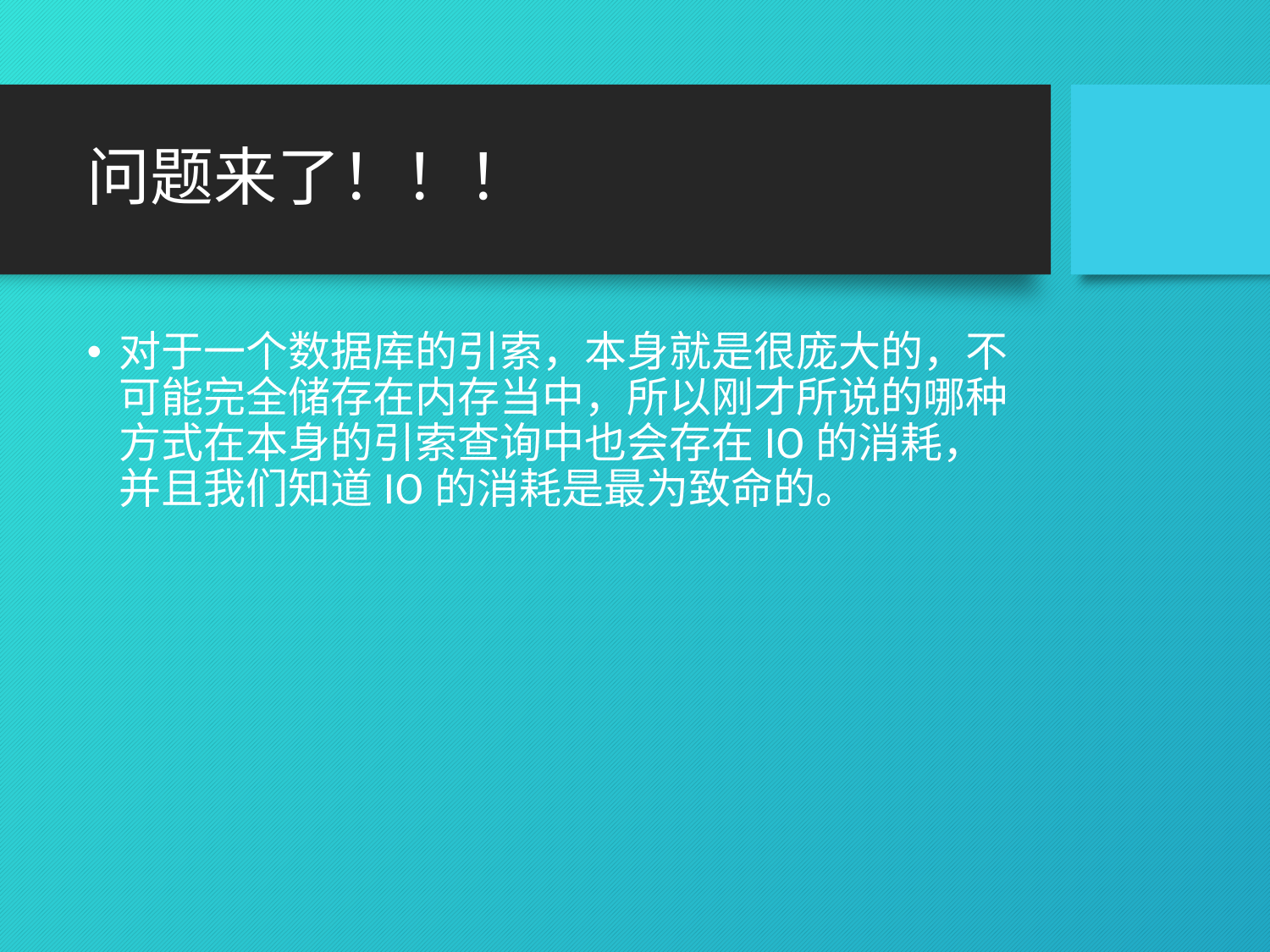

# 问题来了！！！
对于一个数据库的引索，本身就是很庞大的，不可能完全储存在内存当中，所以刚才所说的哪种方式在本身的引索查询中也会存在IO的消耗，并且我们知道IO的消耗是最为致命的。